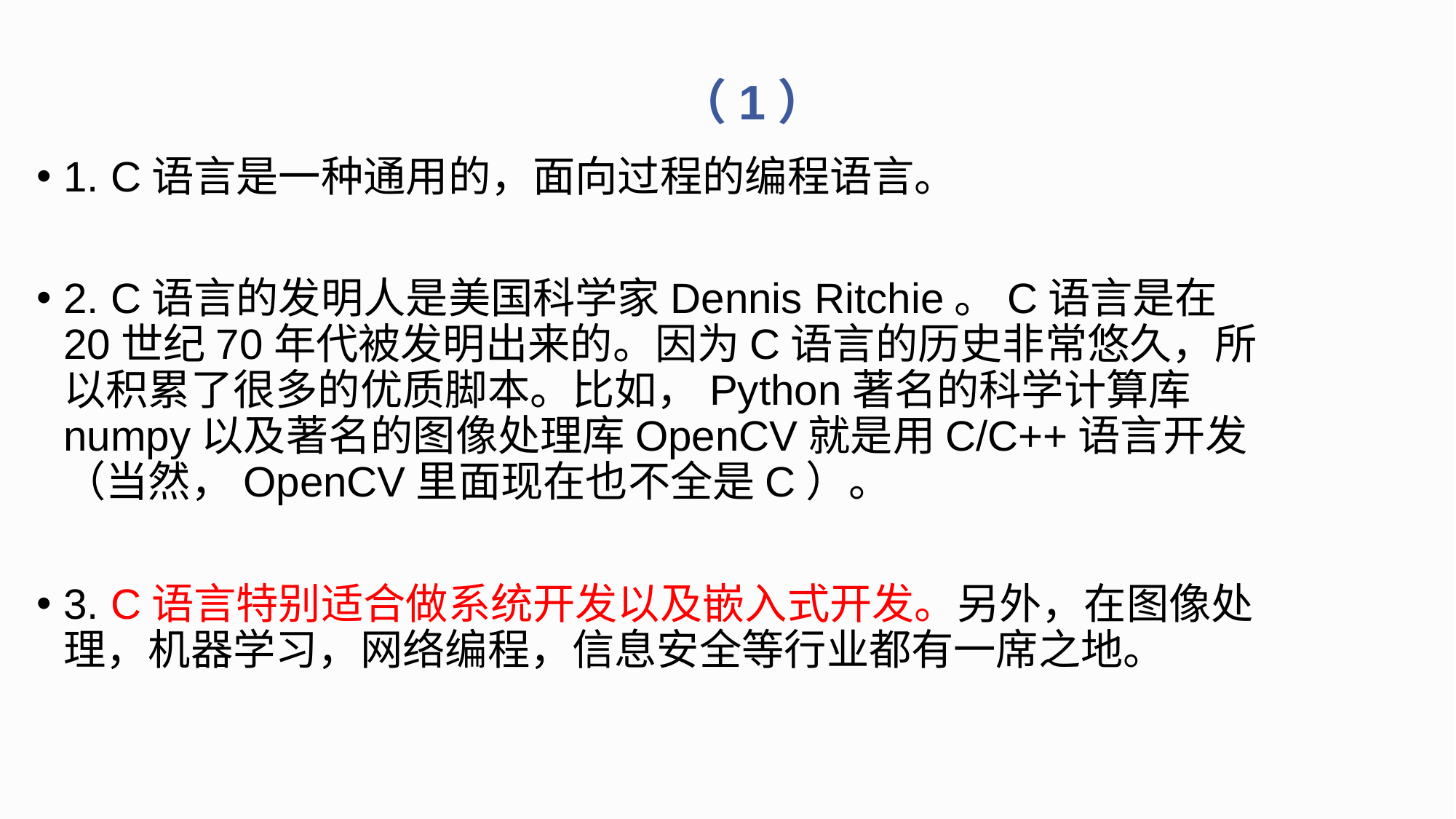

（1）
1. C语言是一种通用的，面向过程的编程语言。

2. C语言的发明人是美国科学家Dennis Ritchie。C语言是在20世纪70年代被发明出来的。因为C语言的历史非常悠久，所以积累了很多的优质脚本。比如，Python著名的科学计算库numpy以及著名的图像处理库OpenCV就是用C/C++语言开发（当然，OpenCV里面现在也不全是C）。

3. C语言特别适合做系统开发以及嵌入式开发。另外，在图像处理，机器学习，网络编程，信息安全等行业都有一席之地。